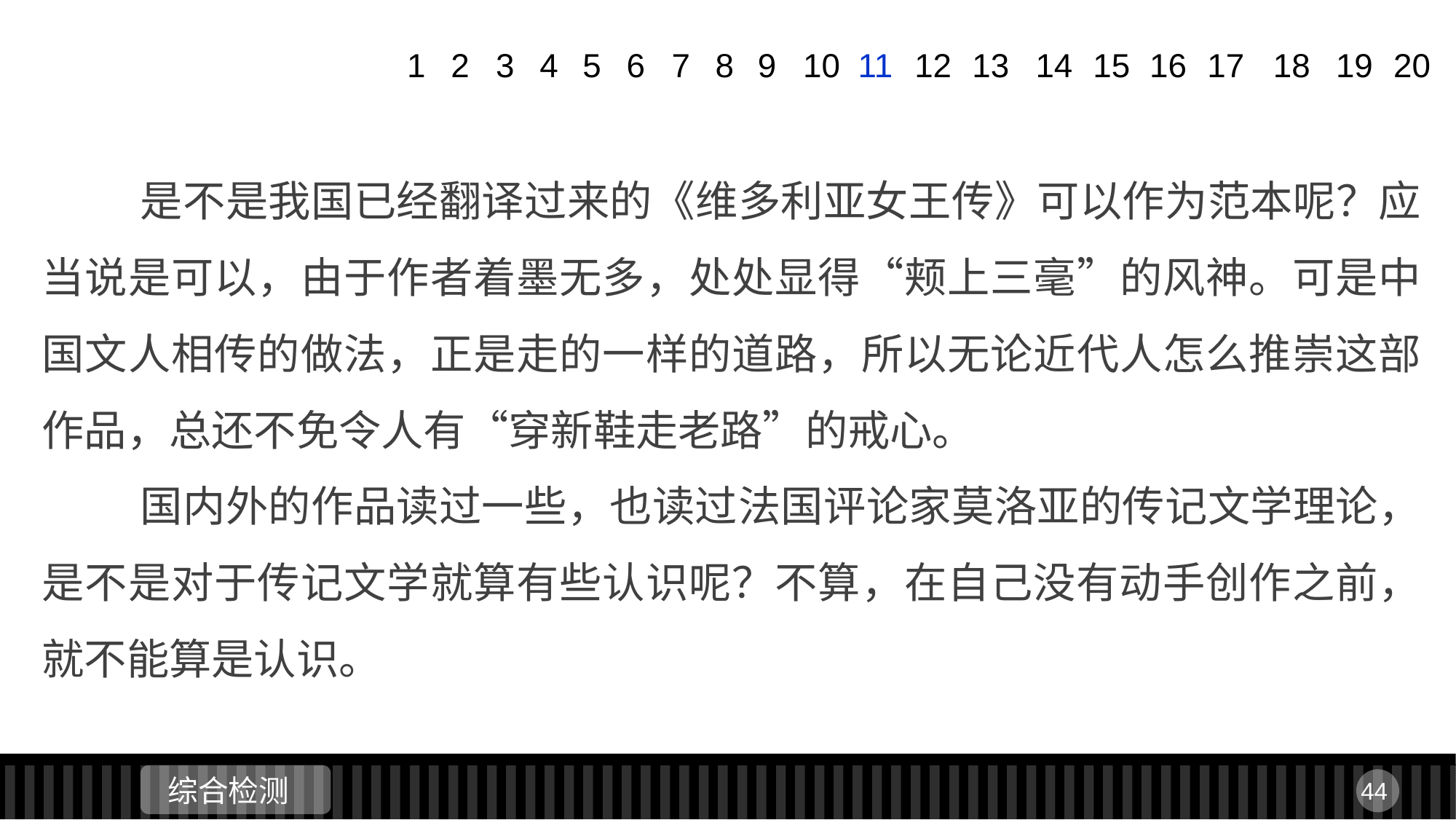

1
2
3
4
5
6
7
8
9
11
12
13
14
15
16
17
18
19
20
10
         是不是我国已经翻译过来的《维多利亚女王传》可以作为范本呢？应当说是可以，由于作者着墨无多，处处显得“颊上三毫”的风神。可是中国文人相传的做法，正是走的一样的道路，所以无论近代人怎么推崇这部作品，总还不免令人有“穿新鞋走老路”的戒心。
         国内外的作品读过一些，也读过法国评论家莫洛亚的传记文学理论，是不是对于传记文学就算有些认识呢？不算，在自己没有动手创作之前，就不能算是认识。